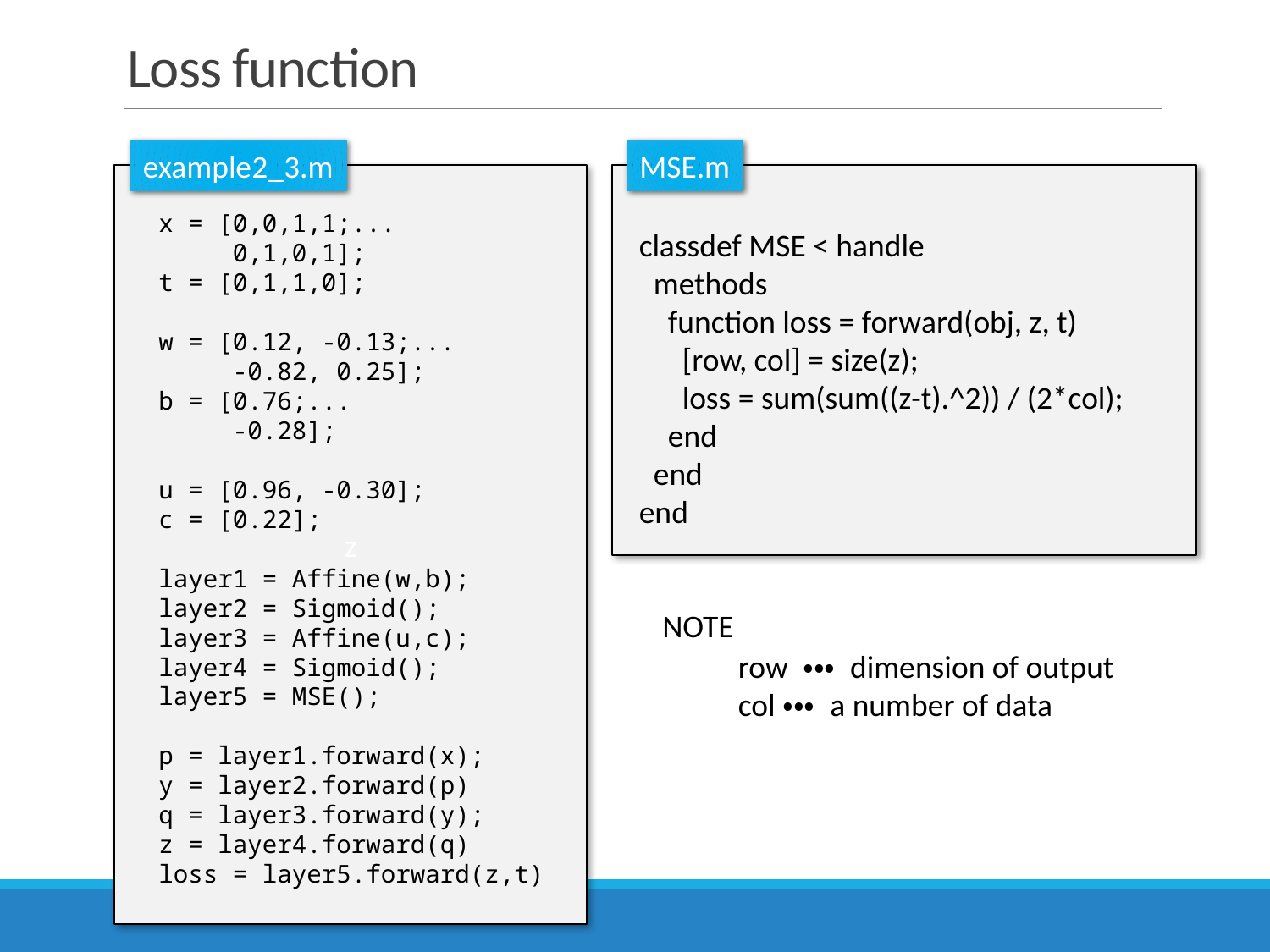

# Loss function
example2_3.m
MSE.m
z
z
x = [0,0,1,1;...
     0,1,0,1];
t = [0,1,1,0];

w = [0.12, -0.13;...
     -0.82, 0.25];
b = [0.76;...
     -0.28];

u = [0.96, -0.30];
c = [0.22];

layer1 = Affine(w,b);
layer2 = Sigmoid();
layer3 = Affine(u,c);
layer4 = Sigmoid();
layer5 = MSE();

p = layer1.forward(x);
y = layer2.forward(p)
q = layer3.forward(y);
z = layer4.forward(q)
loss = layer5.forward(z,t)
classdef MSE < handle
  methods
    function loss = forward(obj, z, t)
      [row, col] = size(z);
      loss = sum(sum((z-t).^2)) / (2*col);
    end
  end
end
NOTE
row ・・・ dimension of output
col・・・ a number of data